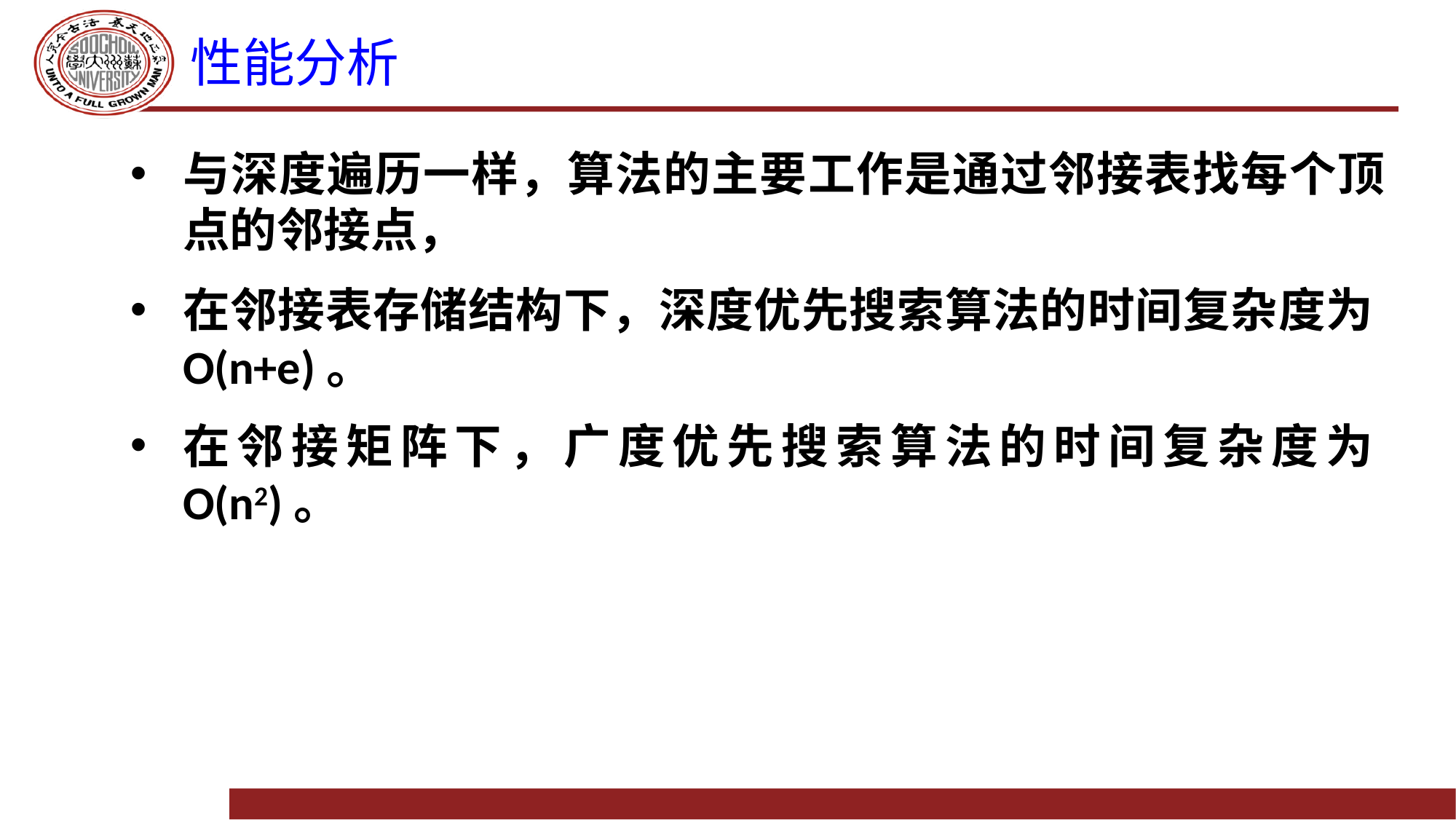

# 性能分析
与深度遍历一样，算法的主要工作是通过邻接表找每个顶点的邻接点，
在邻接表存储结构下，深度优先搜索算法的时间复杂度为O(n+e)。
在邻接矩阵下，广度优先搜索算法的时间复杂度为O(n2)。